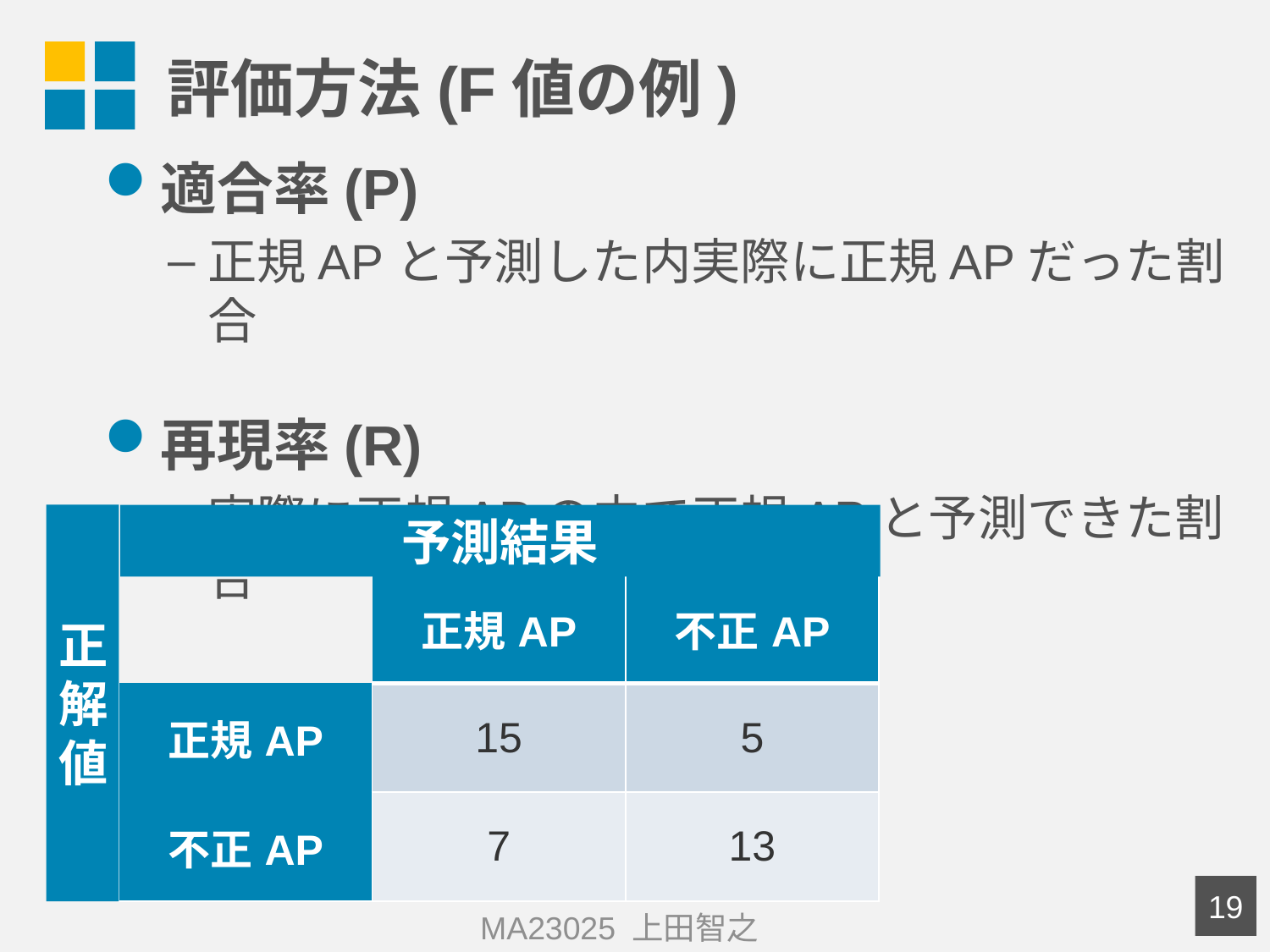

# 評価方法(F値の例)
適合率(P)
正規APと予測した内実際に正規APだった割合

再現率(R)
実際に正規APの中で正規APと予測できた割合
予測結果
|  | 正規AP | 不正AP |
| --- | --- | --- |
| 正規AP | 15 | 5 |
| 不正AP | 7 | 13 |
正解値
19
MA23025 上田智之